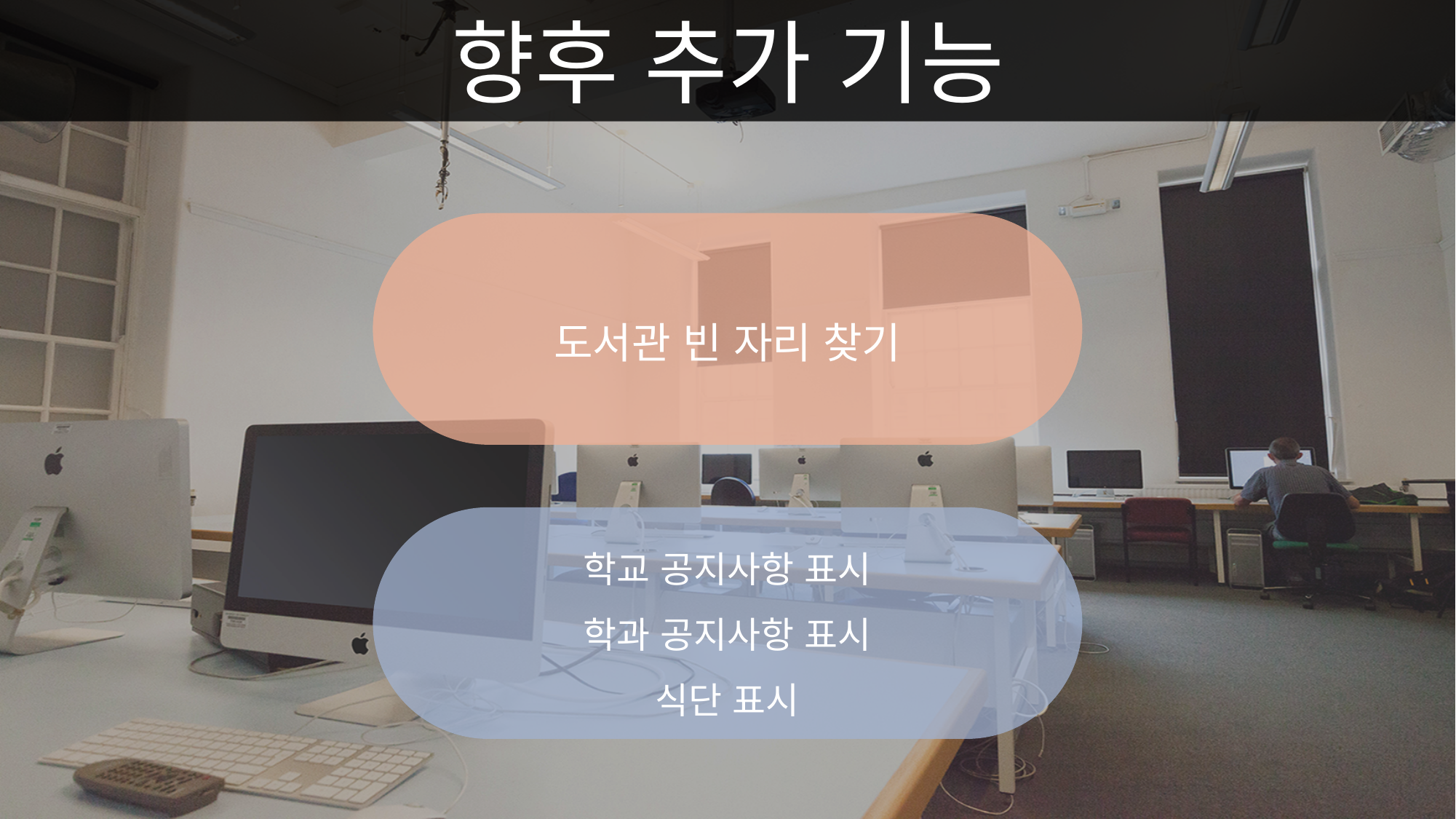

향후 추가 기능
도서관 빈 자리 찾기
학교 공지사항 표시
학과 공지사항 표시
식단 표시